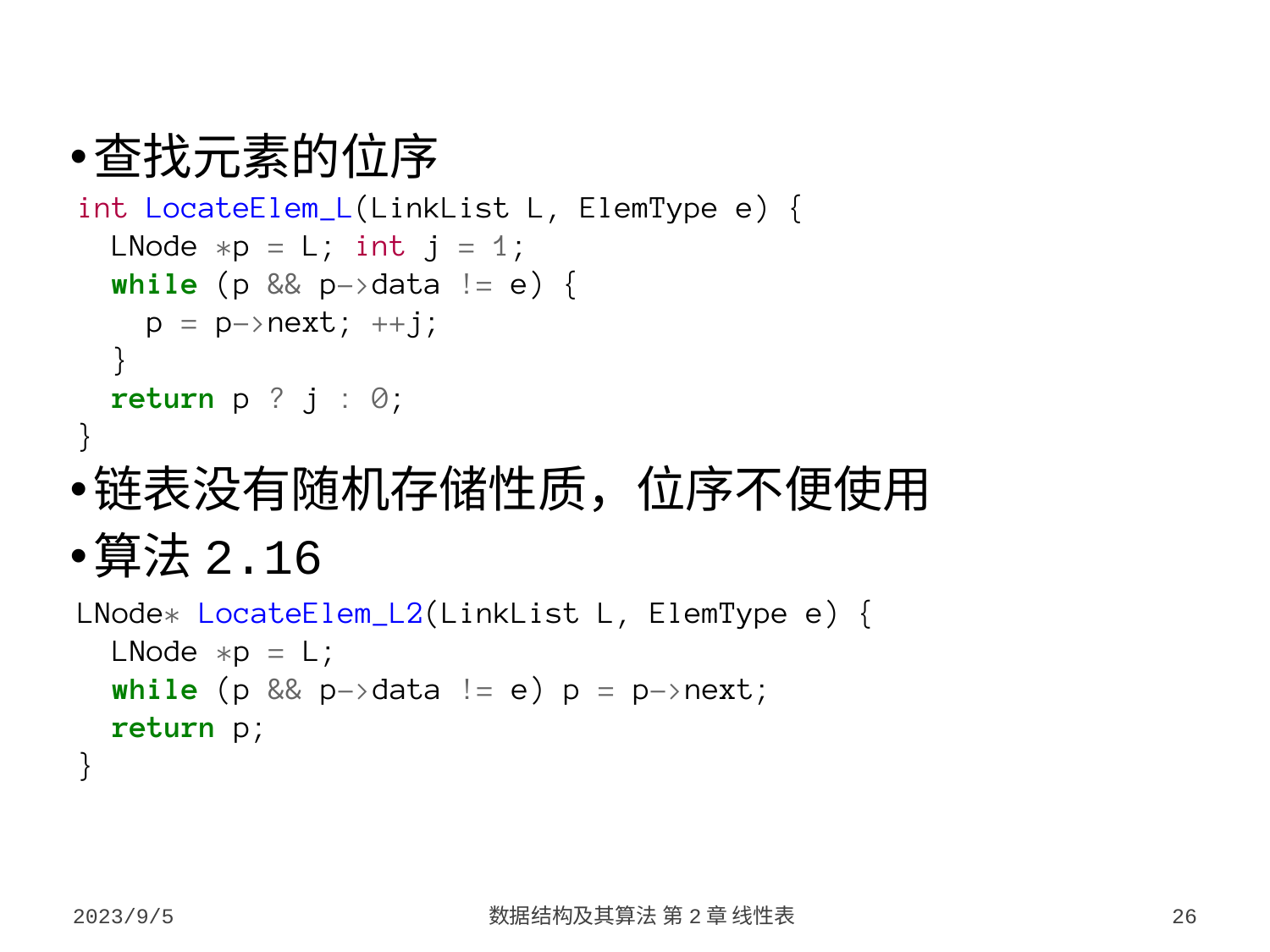

查找元素的位序

链表没有随机存储性质，位序不便使用
算法2.16
int LocateElem_L(LinkList L, ElemType e) {
  LNode *p = L; int j = 1;
  while (p && p->data != e) {
    p = p->next; ++j;
  }
  return p ? j : 0;
}
LNode* LocateElem_L2(LinkList L, ElemType e) {
  LNode *p = L;
  while (p && p->data != e) p = p->next;
  return p;
}
2023/9/5
数据结构及其算法 第2章 线性表
26